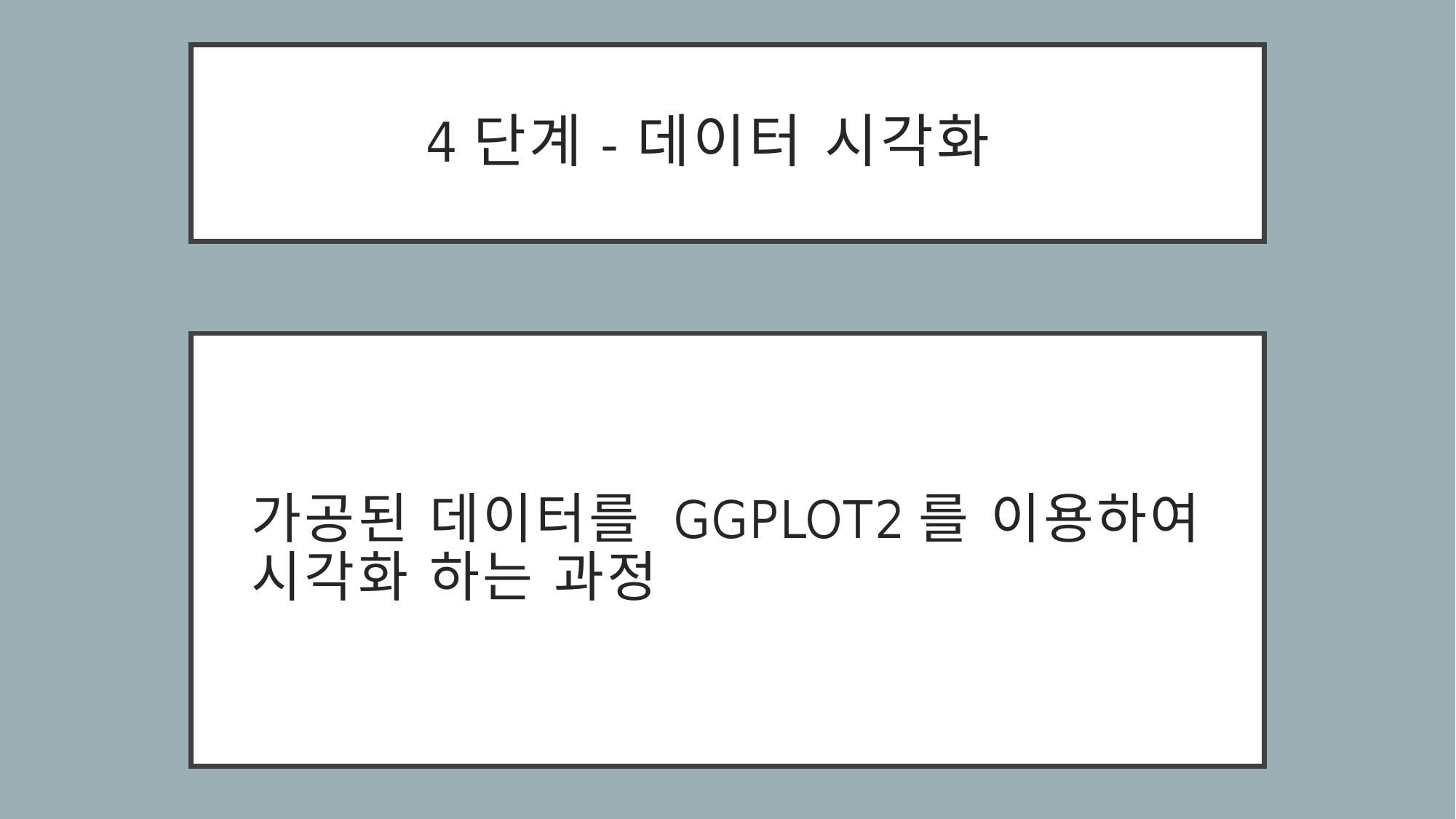

# 4단계-데이터 시각화
가공된 데이터를 ggplot2를 이용하여 시각화 하는 과정